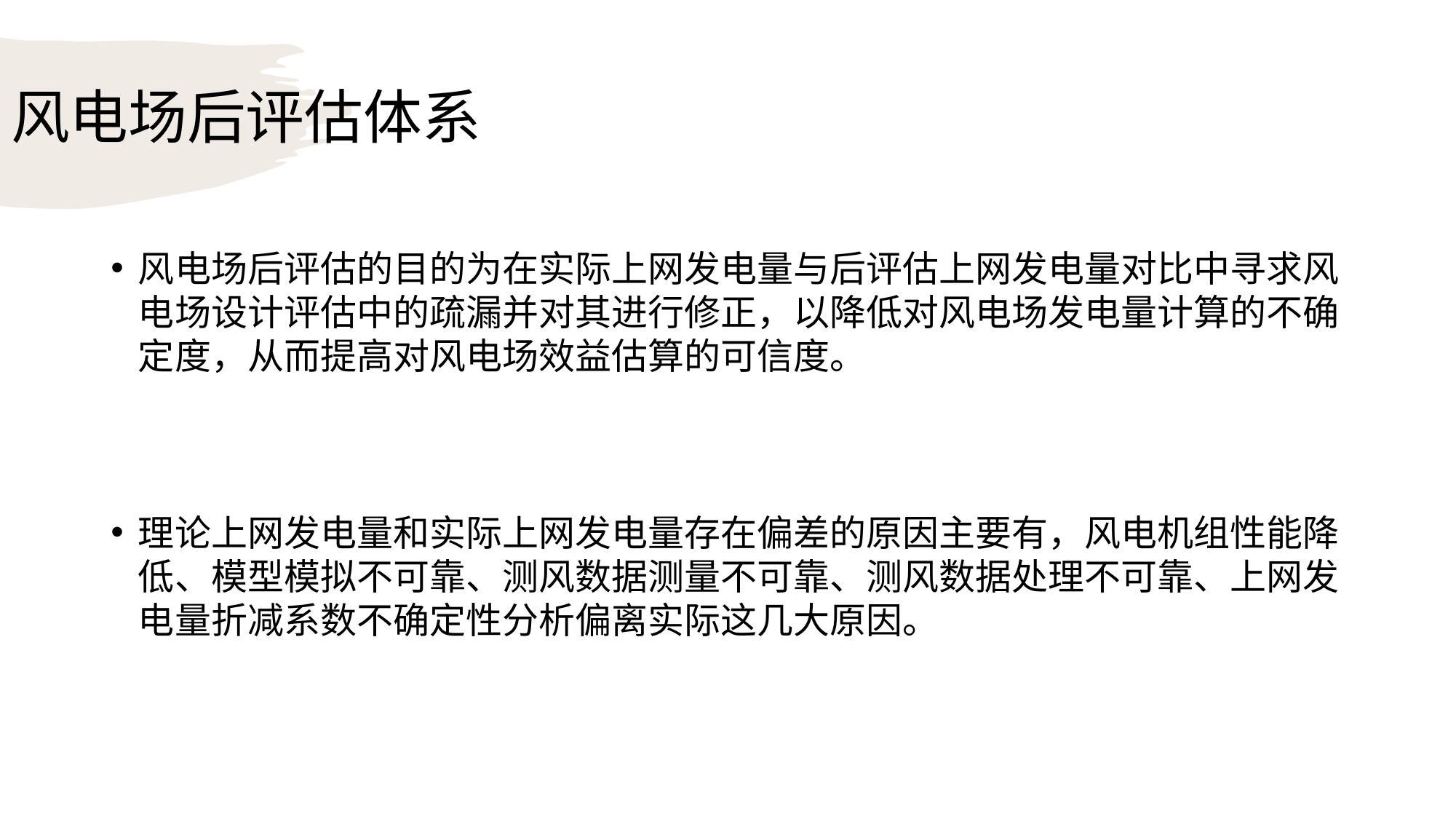

# 风电场后评估体系
风电场后评估的目的为在实际上网发电量与后评估上网发电量对比中寻求风电场设计评估中的疏漏并对其进行修正，以降低对风电场发电量计算的不确定度，从而提高对风电场效益估算的可信度。

理论上网发电量和实际上网发电量存在偏差的原因主要有，风电机组性能降低、模型模拟不可靠、测风数据测量不可靠、测风数据处理不可靠、上网发电量折减系数不确定性分析偏离实际这几大原因。